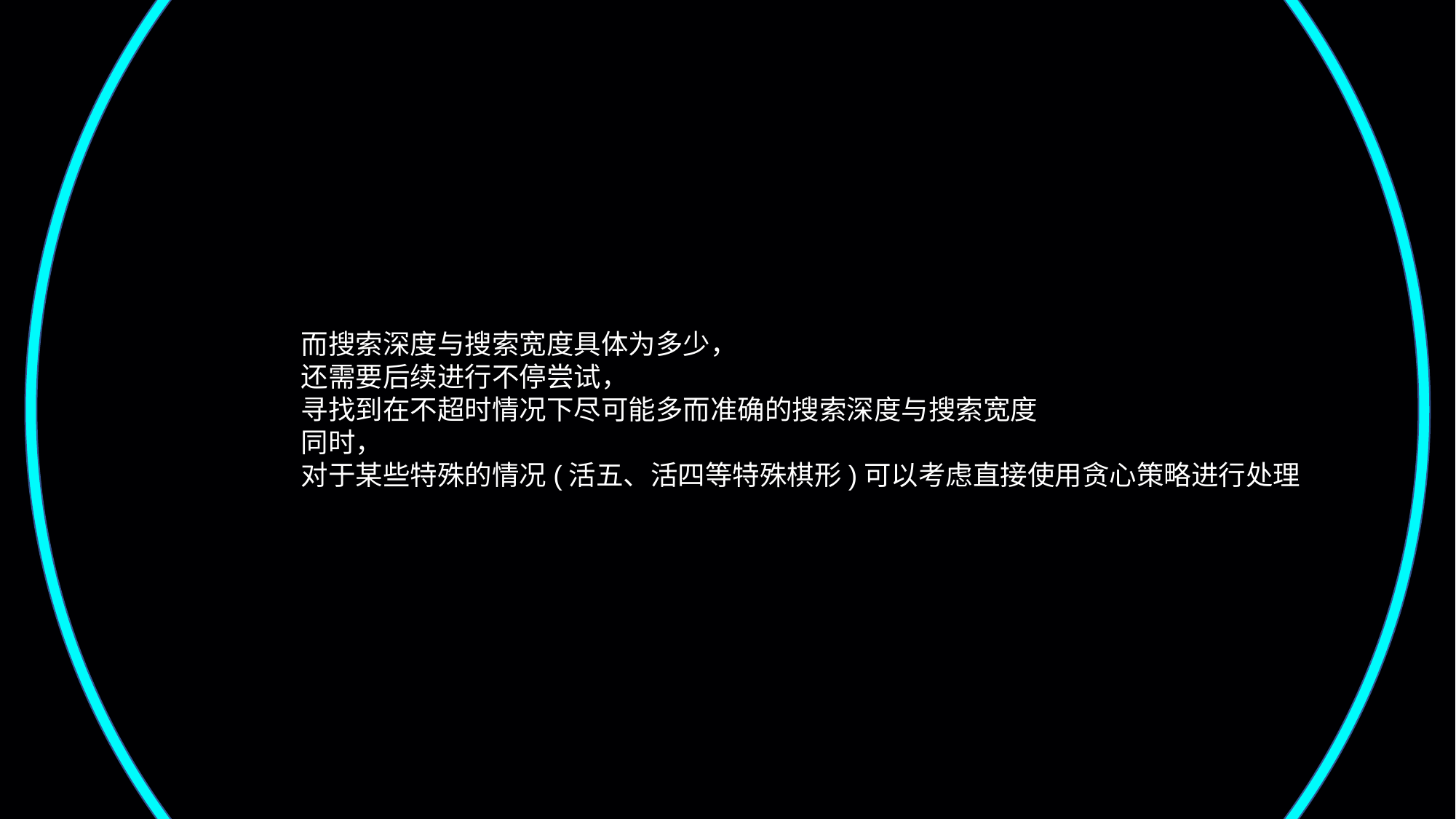

而搜索深度与搜索宽度具体为多少，
还需要后续进行不停尝试，
寻找到在不超时情况下尽可能多而准确的搜索深度与搜索宽度
同时，
对于某些特殊的情况(活五、活四等特殊棋形)可以考虑直接使用贪心策略进行处理